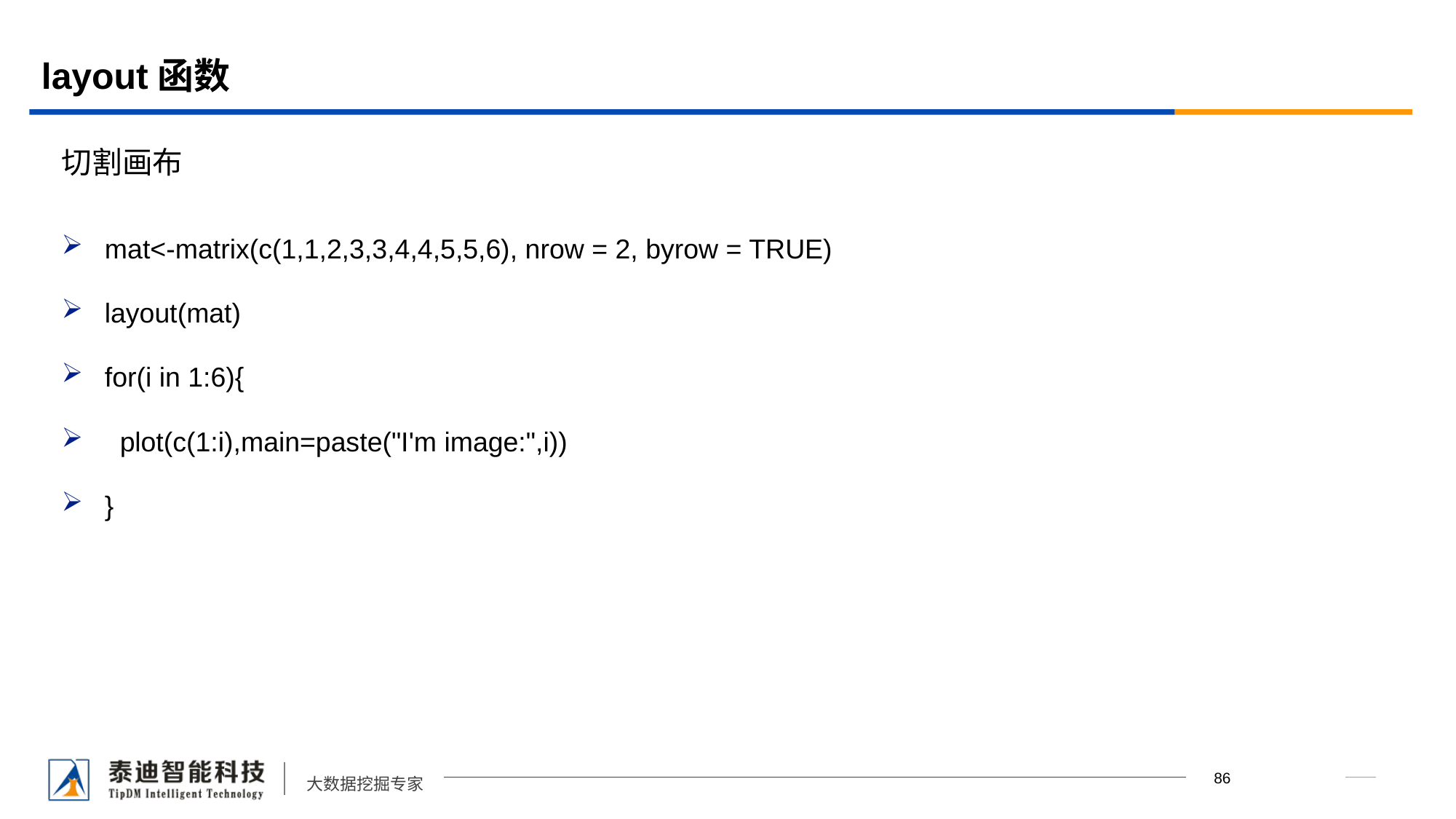

# layout函数
切割画布
mat<-matrix(c(1,1,2,3,3,4,4,5,5,6), nrow = 2, byrow = TRUE)
layout(mat)
for(i in 1:6){
  plot(c(1:i),main=paste("I'm image:",i))
}